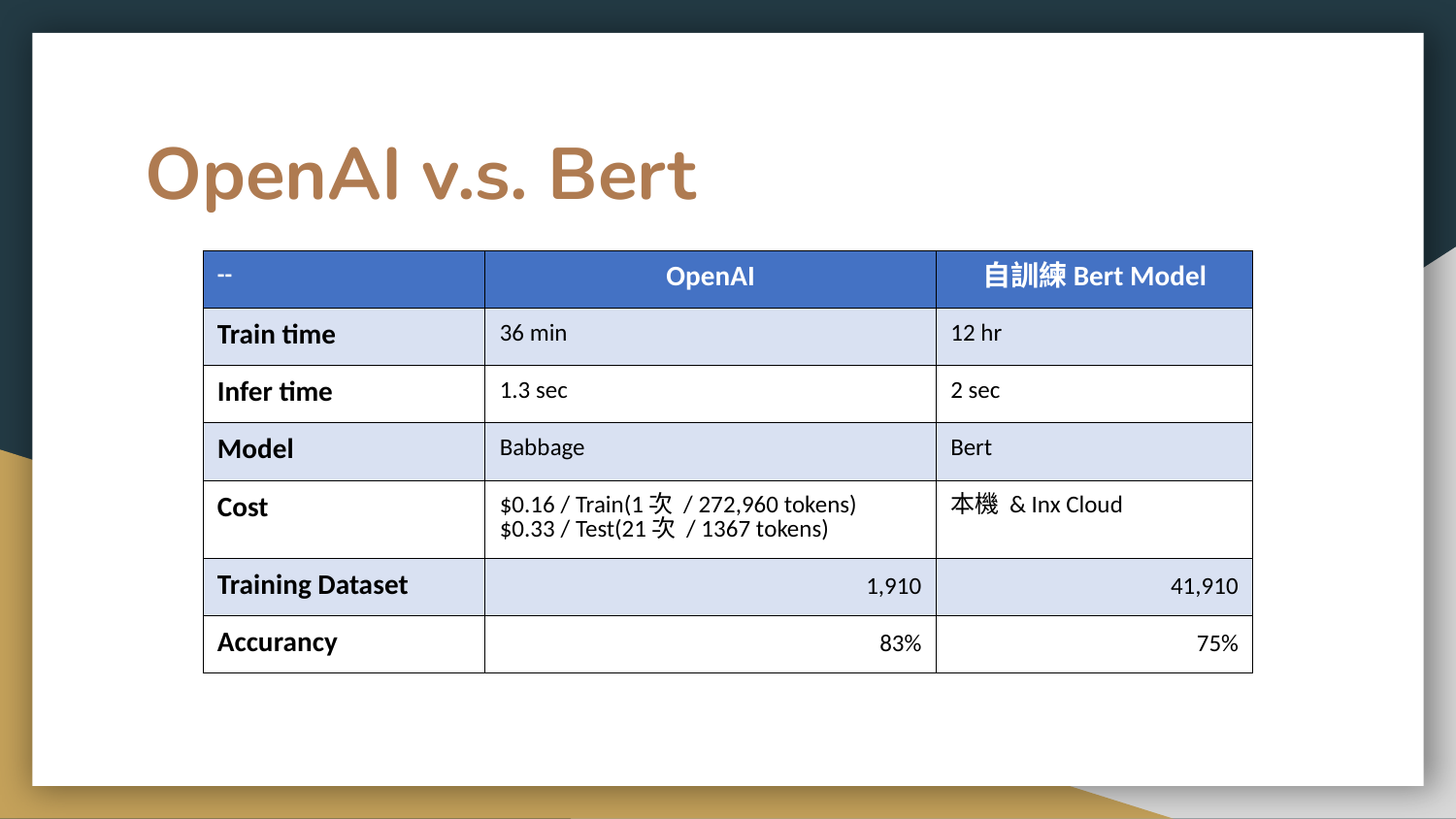

# OpenAI v.s. Bert

| -- | OpenAI | 自訓練Bert Model |
| --- | --- | --- |
| Train time | 36 min | 12 hr |
| Infer time | 1.3 sec | 2 sec |
| Model | Babbage | Bert |
| Cost | $0.16 / Train(1次 / 272,960 tokens) $0.33 / Test(21次 / 1367 tokens) | 本機 & Inx Cloud |
| Training Dataset | 1,910 | 41,910 |
| Accurancy | 83% | 75% |